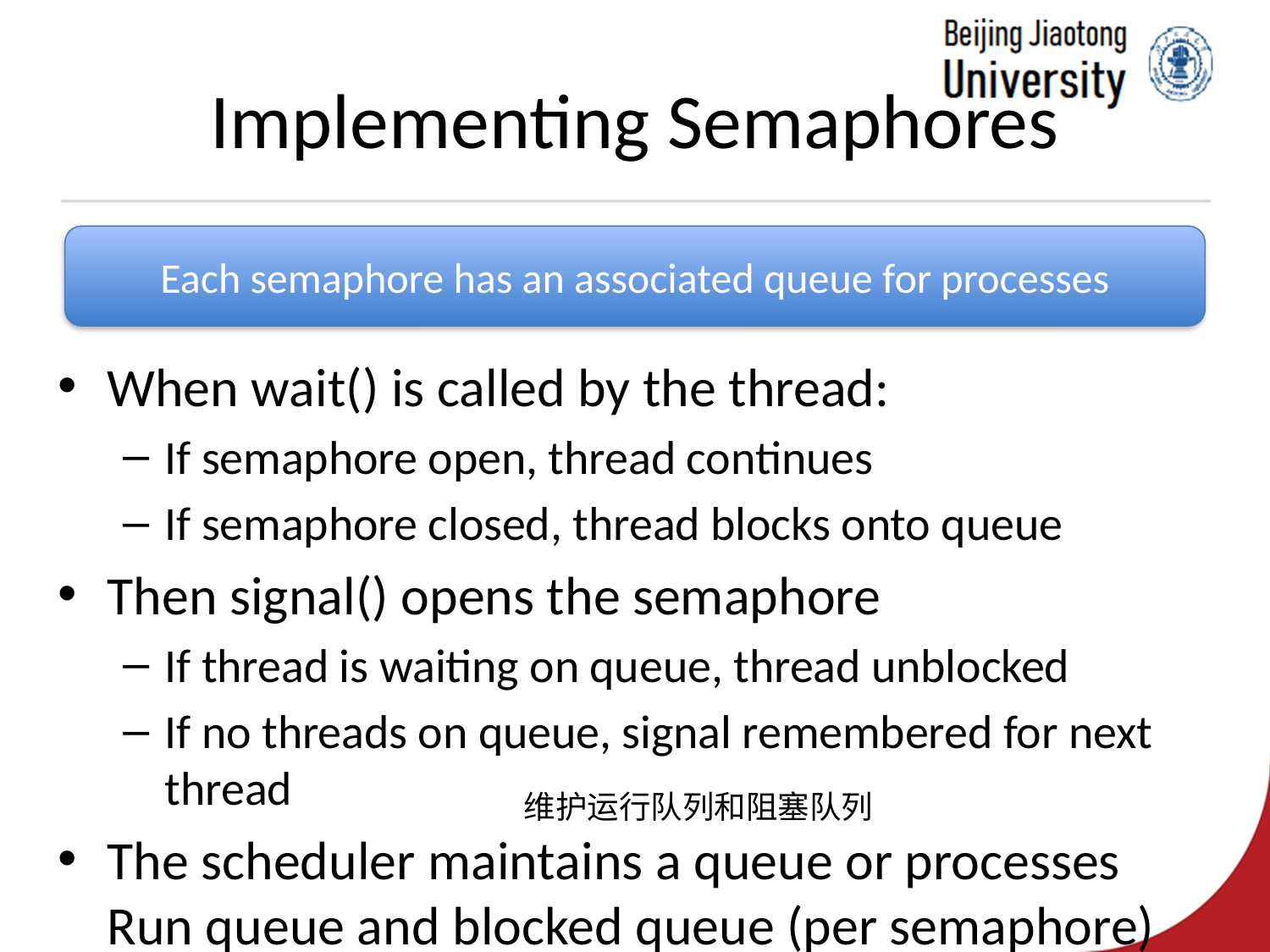

# Implementing Semaphores
Each semaphore has an associated queue for processes
When wait() is called by the thread:
If semaphore open, thread continues
If semaphore closed, thread blocks onto queue
Then signal() opens the semaphore
If thread is waiting on queue, thread unblocked
If no threads on queue, signal remembered for next thread
The scheduler maintains a queue or processes Run queue and blocked queue (per semaphore)

维护运行队列和阻塞队列